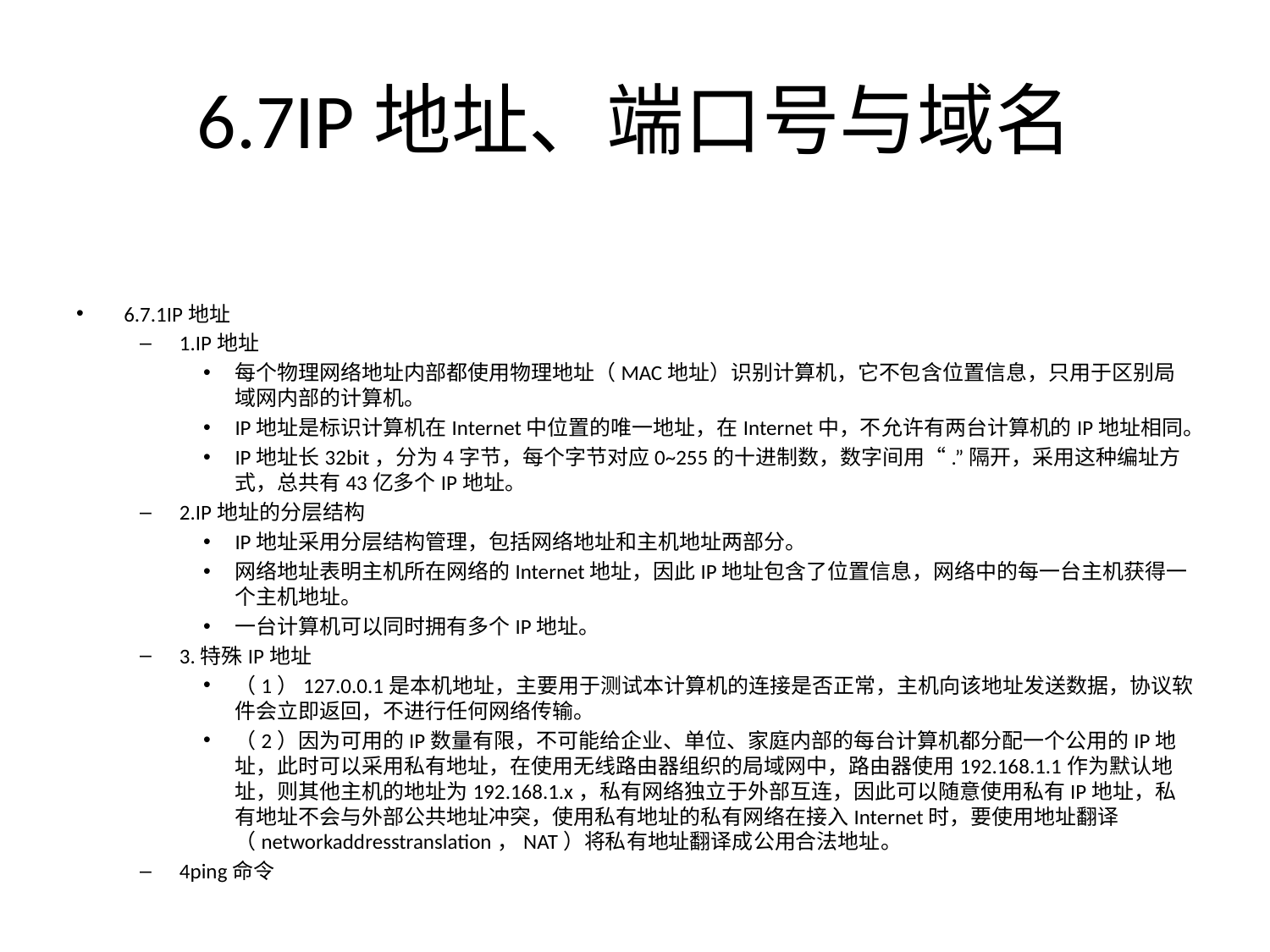

# 6.7IP地址、端口号与域名

6.7.1IP地址
1.IP地址
每个物理网络地址内部都使用物理地址（MAC地址）识别计算机，它不包含位置信息，只用于区别局域网内部的计算机。
IP地址是标识计算机在Internet中位置的唯一地址，在Internet中，不允许有两台计算机的IP地址相同。
IP地址长32bit，分为4字节，每个字节对应0~255的十进制数，数字间用“.”隔开，采用这种编址方式，总共有43亿多个IP地址。
2.IP地址的分层结构
IP地址采用分层结构管理，包括网络地址和主机地址两部分。
网络地址表明主机所在网络的Internet地址，因此IP地址包含了位置信息，网络中的每一台主机获得一个主机地址。
一台计算机可以同时拥有多个IP地址。
3.特殊IP地址
（1）127.0.0.1是本机地址，主要用于测试本计算机的连接是否正常，主机向该地址发送数据，协议软件会立即返回，不进行任何网络传输。
（2）因为可用的IP数量有限，不可能给企业、单位、家庭内部的每台计算机都分配一个公用的IP地址，此时可以采用私有地址，在使用无线路由器组织的局域网中，路由器使用192.168.1.1作为默认地址，则其他主机的地址为192.168.1.x，私有网络独立于外部互连，因此可以随意使用私有IP地址，私有地址不会与外部公共地址冲突，使用私有地址的私有网络在接入Internet时，要使用地址翻译（networkaddresstranslation，NAT）将私有地址翻译成公用合法地址。
4ping命令